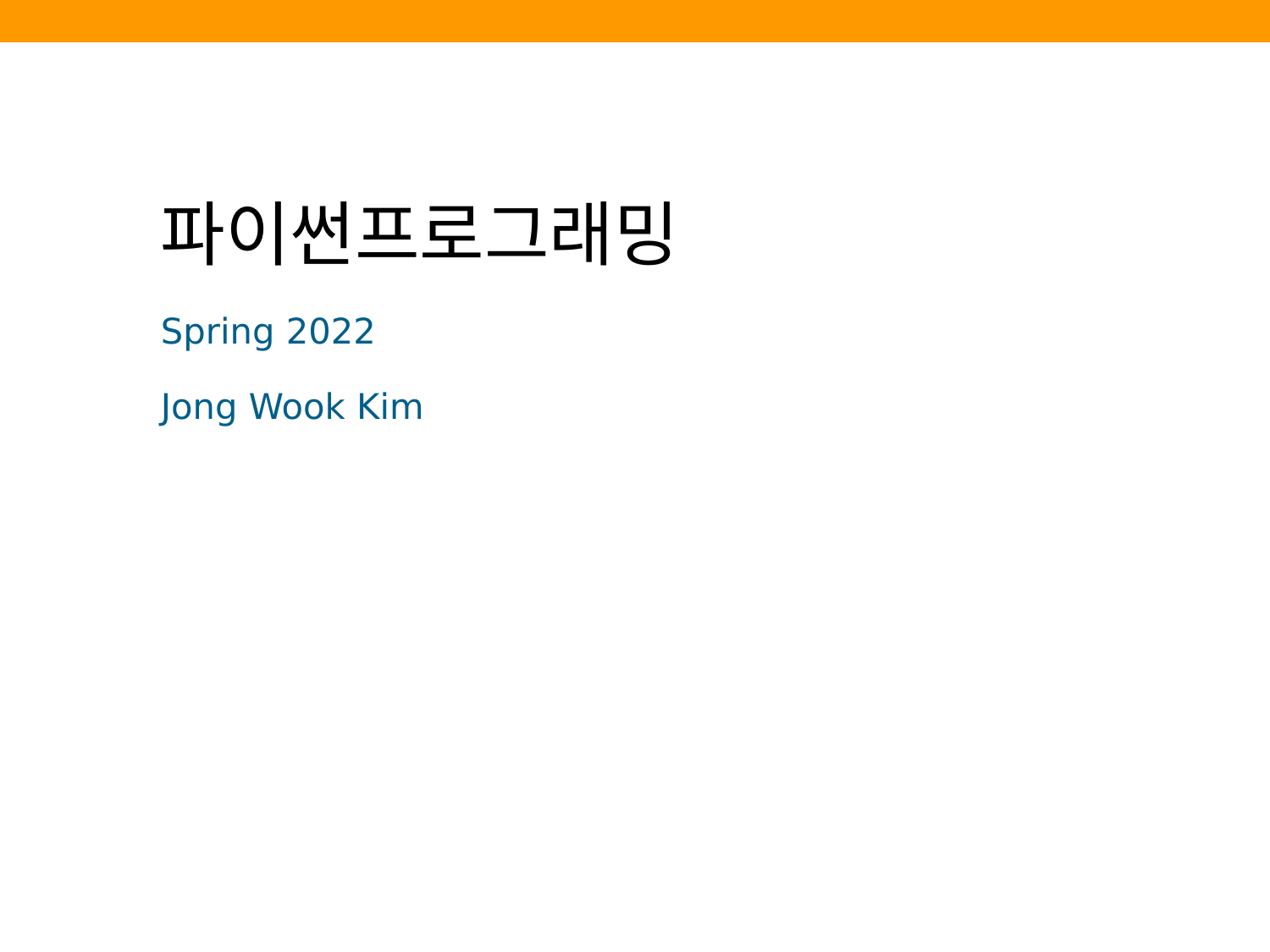

# 파이썬프로그래밍
Spring 2022

Jong Wook Kim